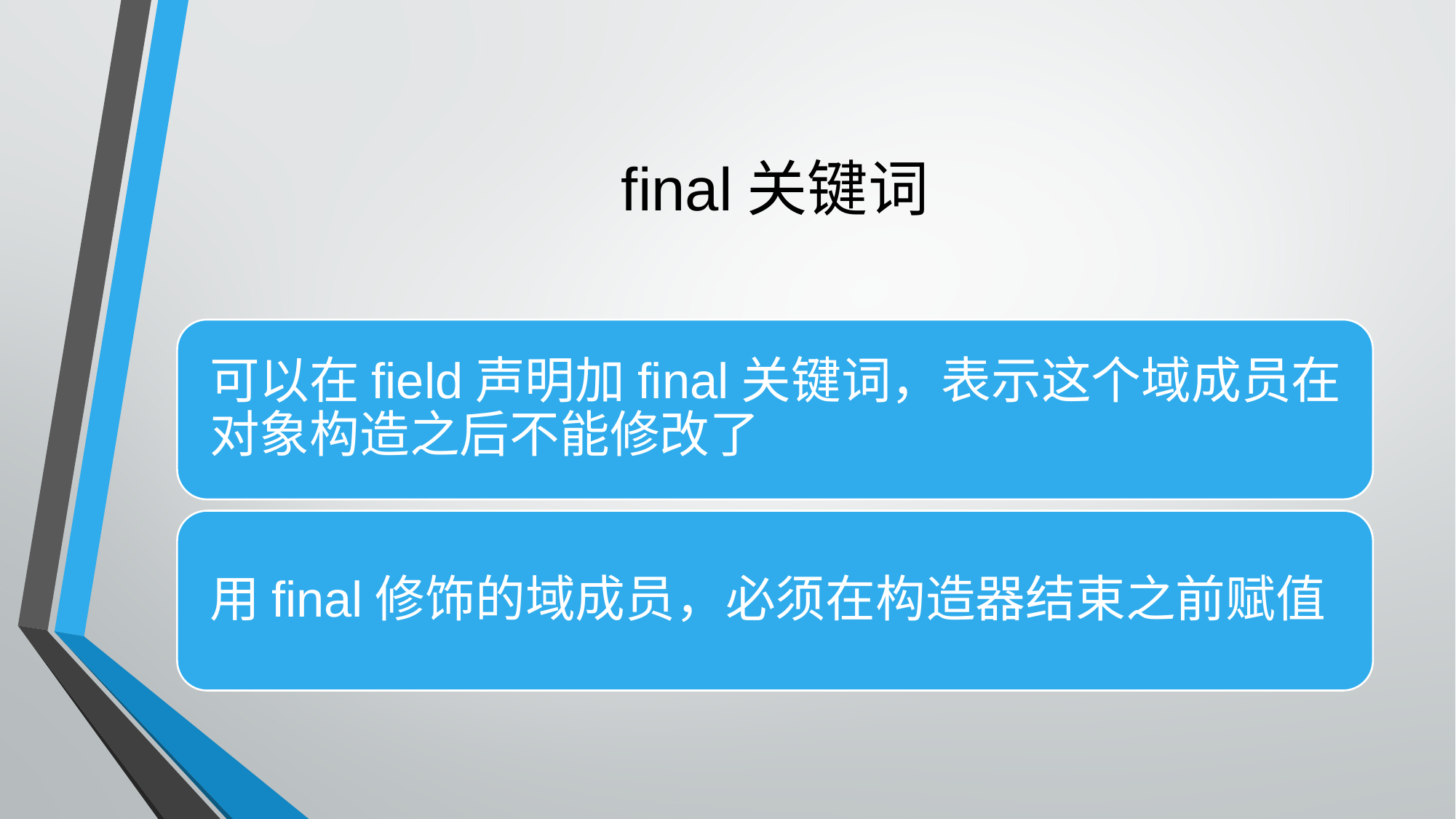

# final关键词
可以在field声明加final关键词，表示这个域成员在对象构造之后不能修改了
用final修饰的域成员，必须在构造器结束之前赋值